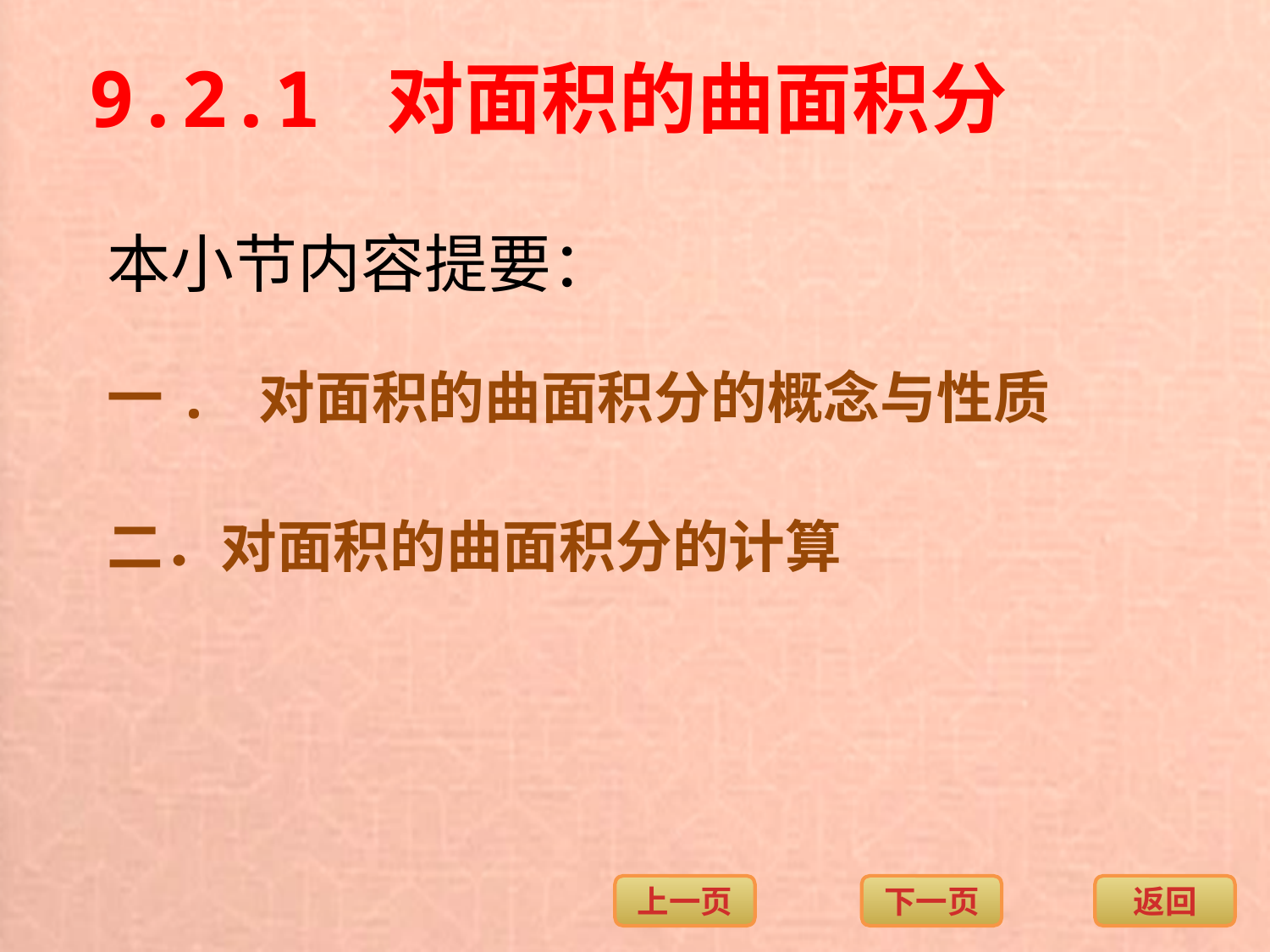

9.2.1 对面积的曲面积分
本小节内容提要：
一. 对面积的曲面积分的概念与性质
二．对面积的曲面积分的计算